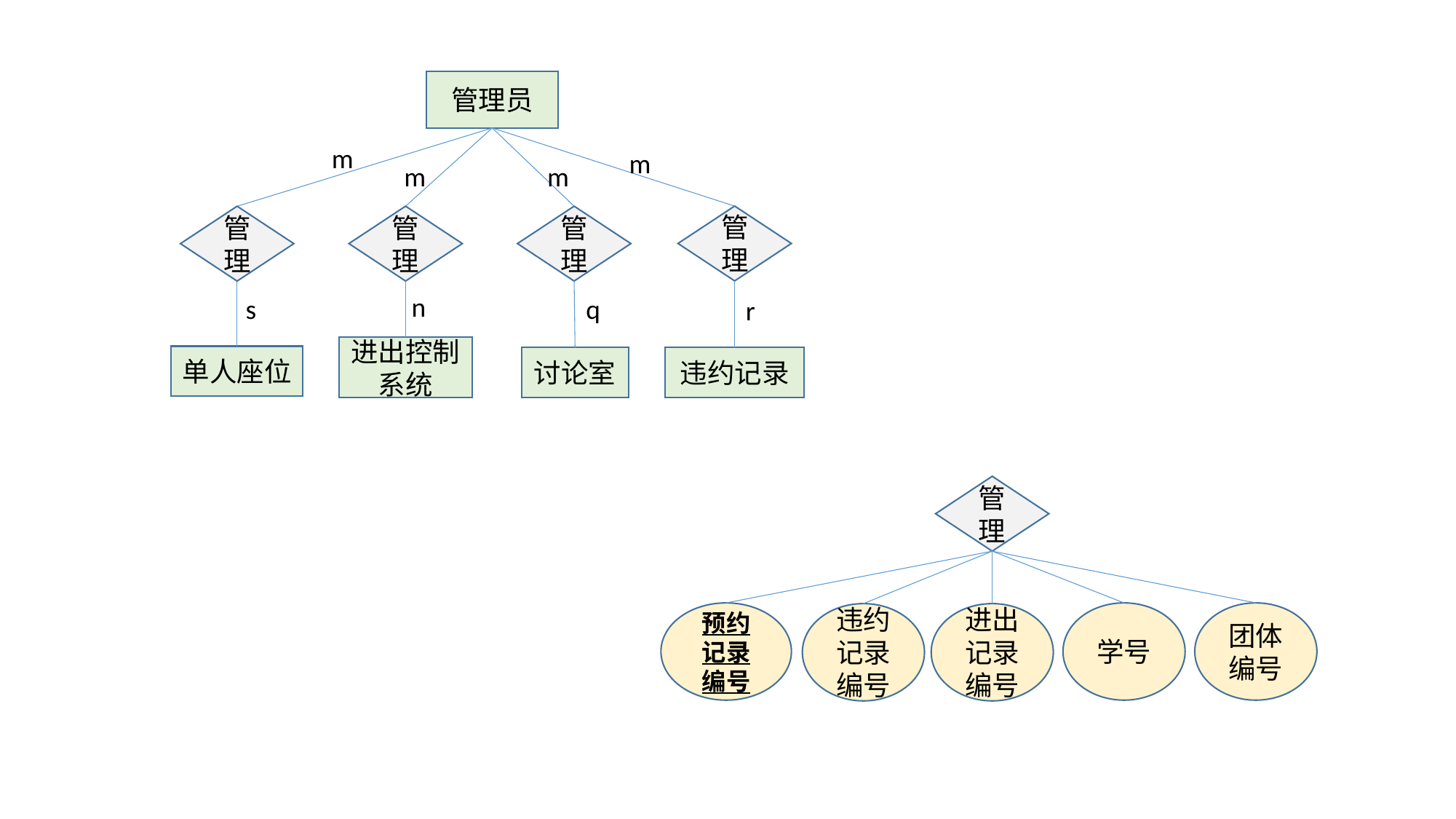

管理员
m
m
m
m
管理
管理
管理
管理
n
s
q
r
进出控制系统
单人座位
讨论室
违约记录
管理
预约记录编号
团体编号
学号
违约记录编号
进出记录编号